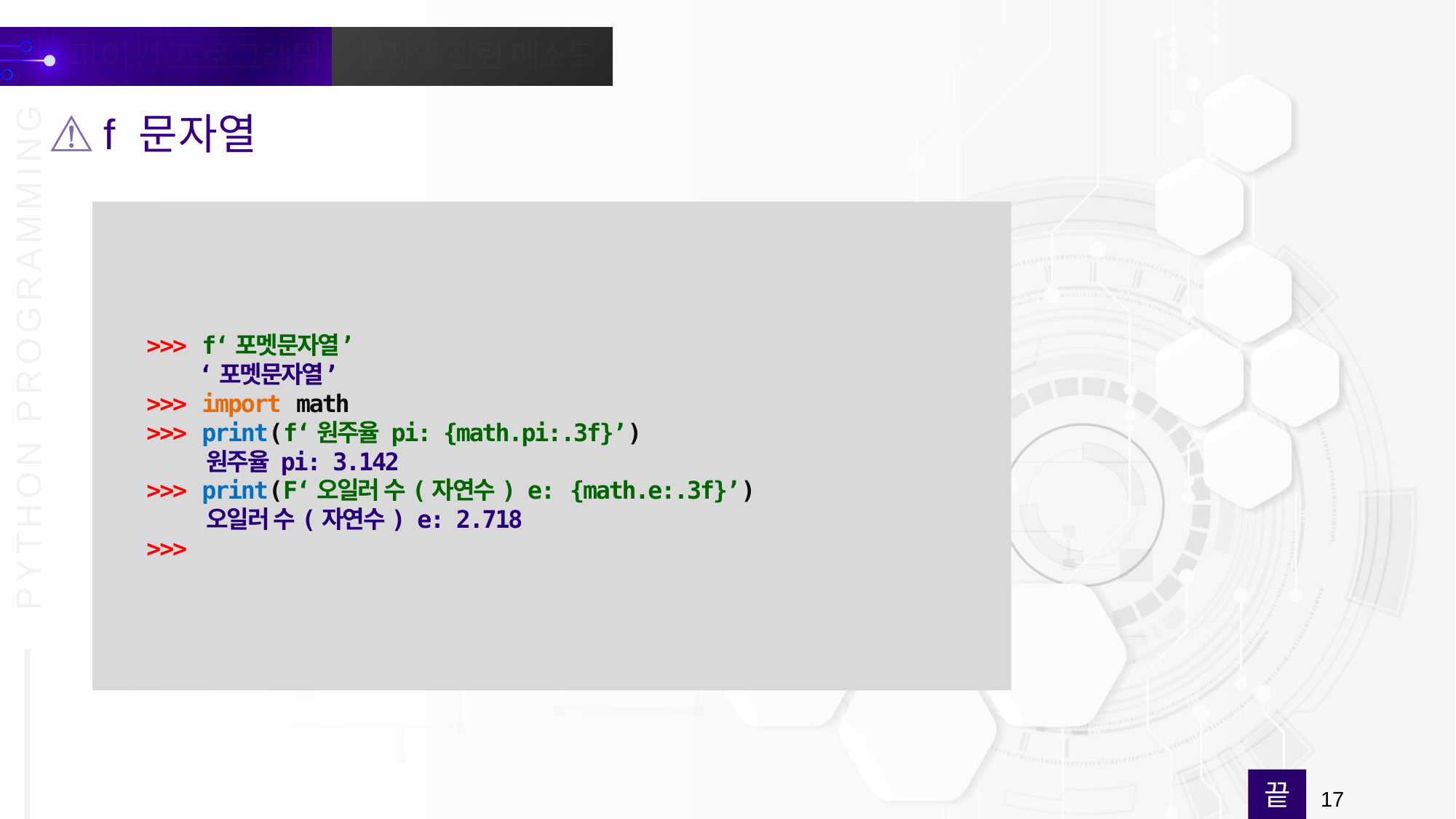

f 문자열
>>> f‘포멧문자열’
    ‘포멧문자열’
>>> import math
>>> print(f‘원주율 pi: {math.pi:.3f}’)
    원주율 pi: 3.142
>>> print(F‘오일러 수(자연수) e: {math.e:.3f}’)
    오일러 수(자연수) e: 2.718
>>>
끝
17